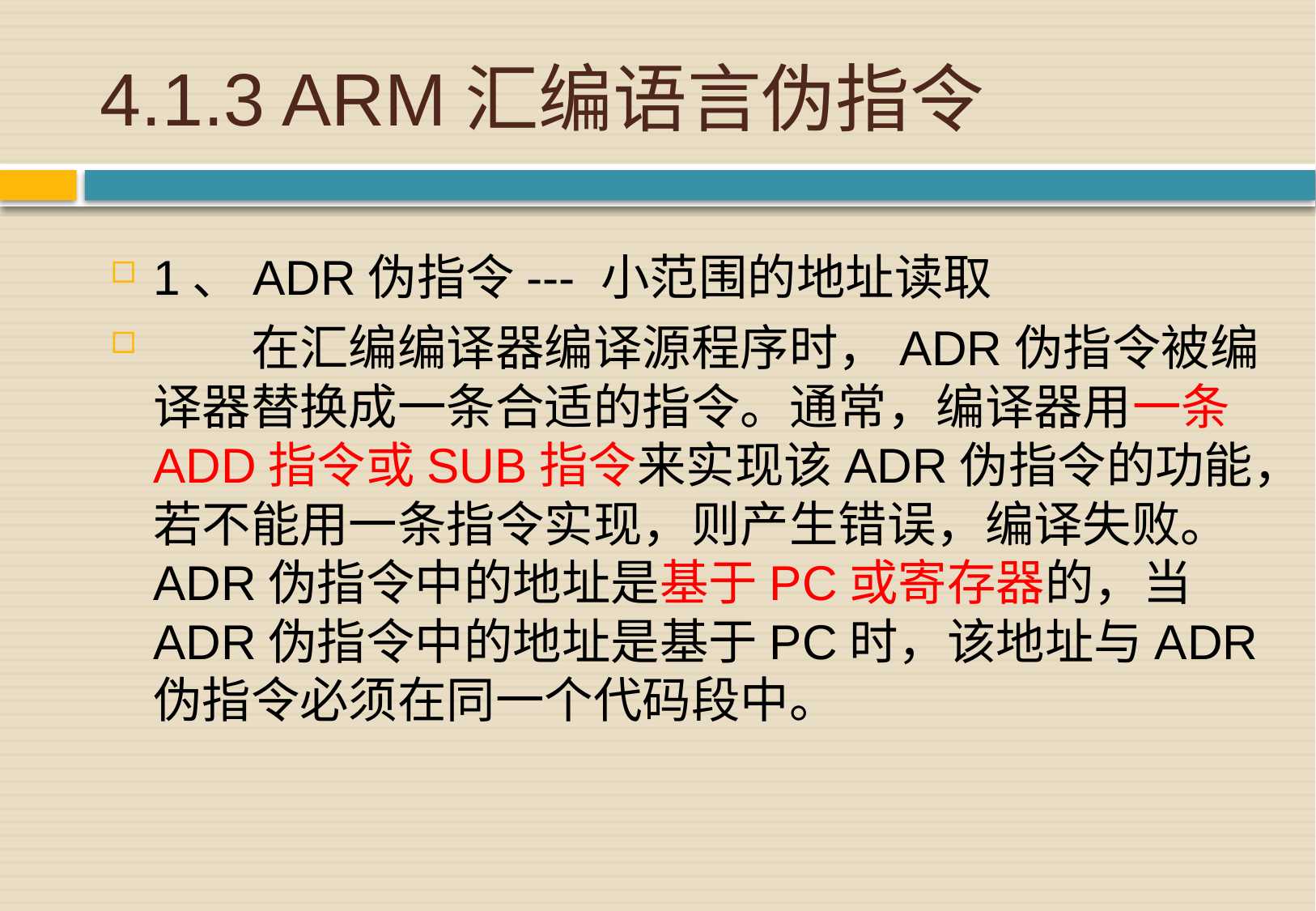

# 4.1.3 ARM汇编语言伪指令

1、ADR伪指令--- 小范围的地址读取
　　在汇编编译器编译源程序时，ADR伪指令被编译器替换成一条合适的指令。通常，编译器用一条ADD指令或SUB指令来实现该ADR伪指令的功能，若不能用一条指令实现，则产生错误，编译失败。ADR伪指令中的地址是基于PC或寄存器的，当ADR伪指令中的地址是基于PC时，该地址与ADR伪指令必须在同一个代码段中。